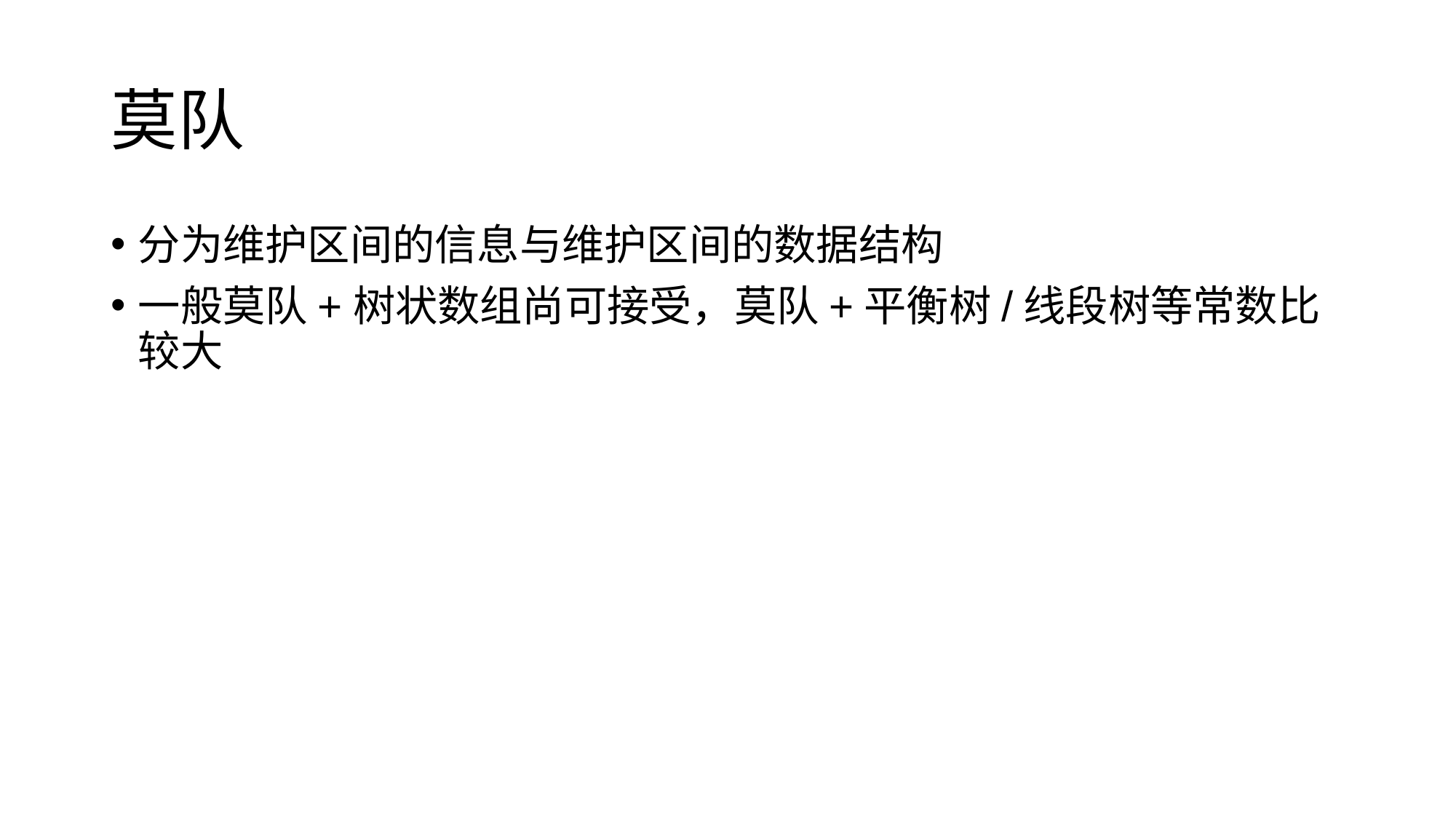

# 莫队
分为维护区间的信息与维护区间的数据结构
一般莫队+树状数组尚可接受，莫队+平衡树/线段树等常数比较大